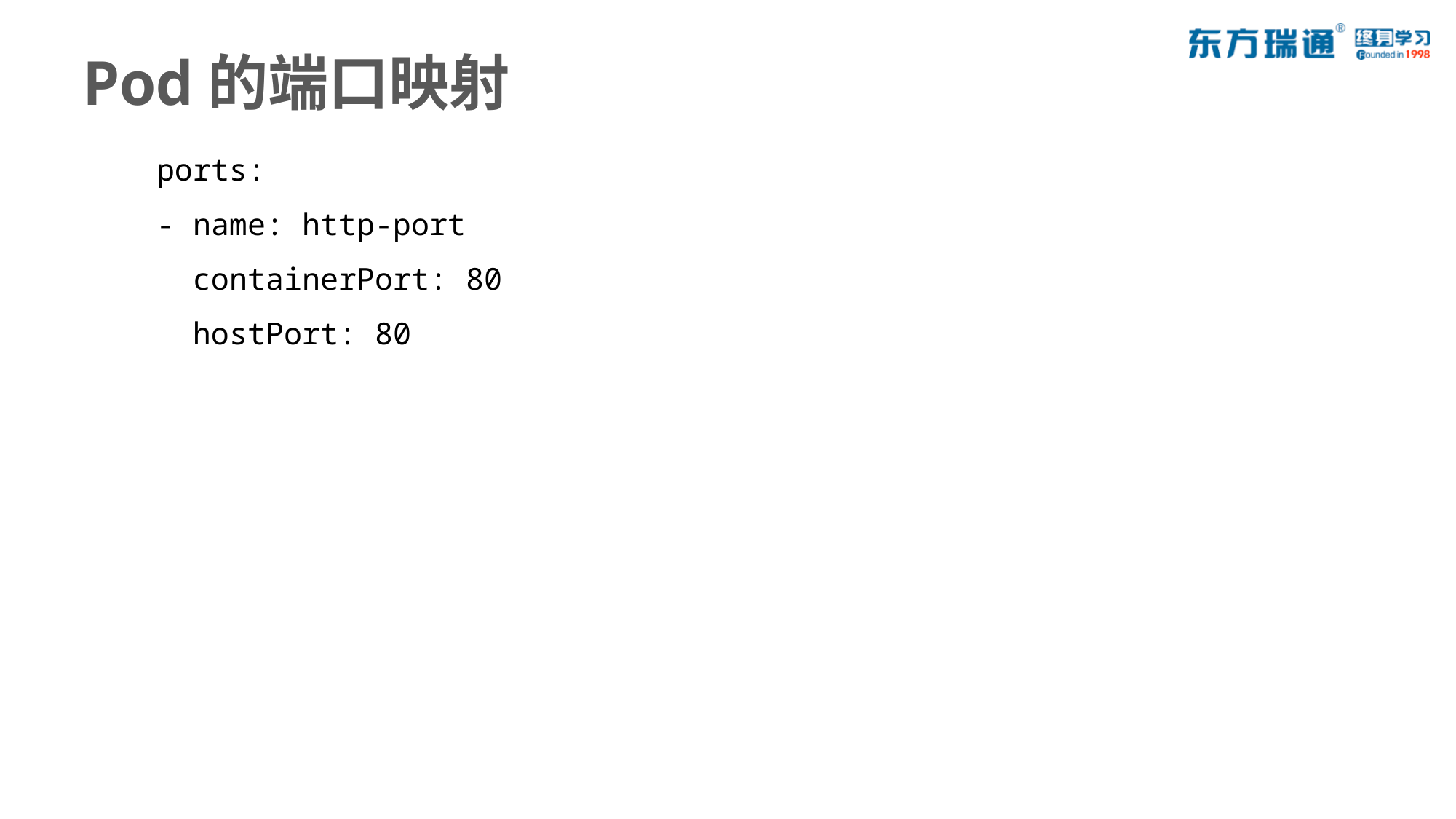

# Pod的端口映射
    ports:
    - name: http-port
      containerPort: 80
      hostPort: 80